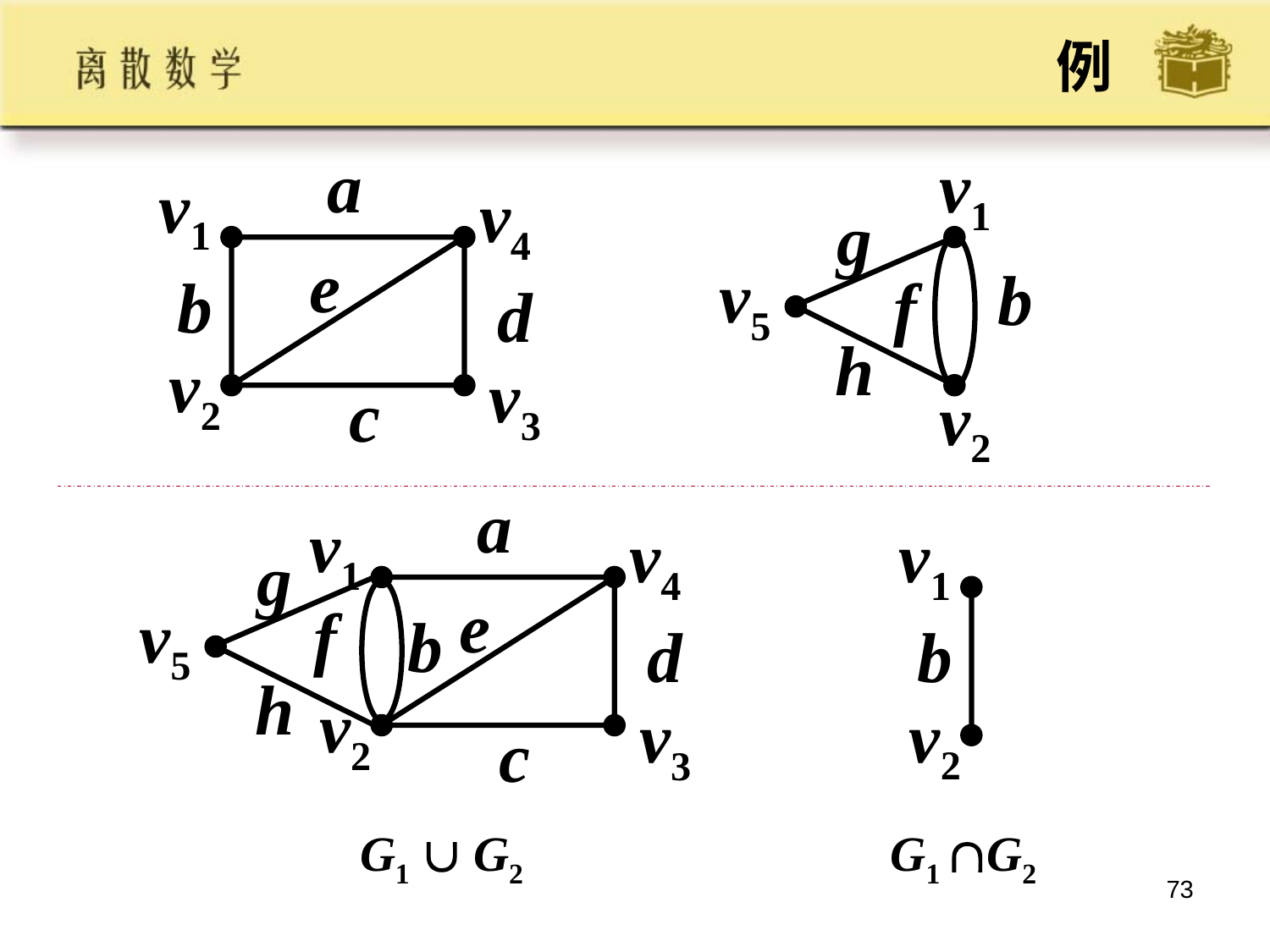

# 例
a
v1
v4

e

b
d
v2
v3
c

v1
g

v5
b
f

h
v2

a
v1
v4
g

e

v5
f
b
d

h
v2
v3
c

v1

b
v2

G1 ∪ G2
G1 ∩G2
73